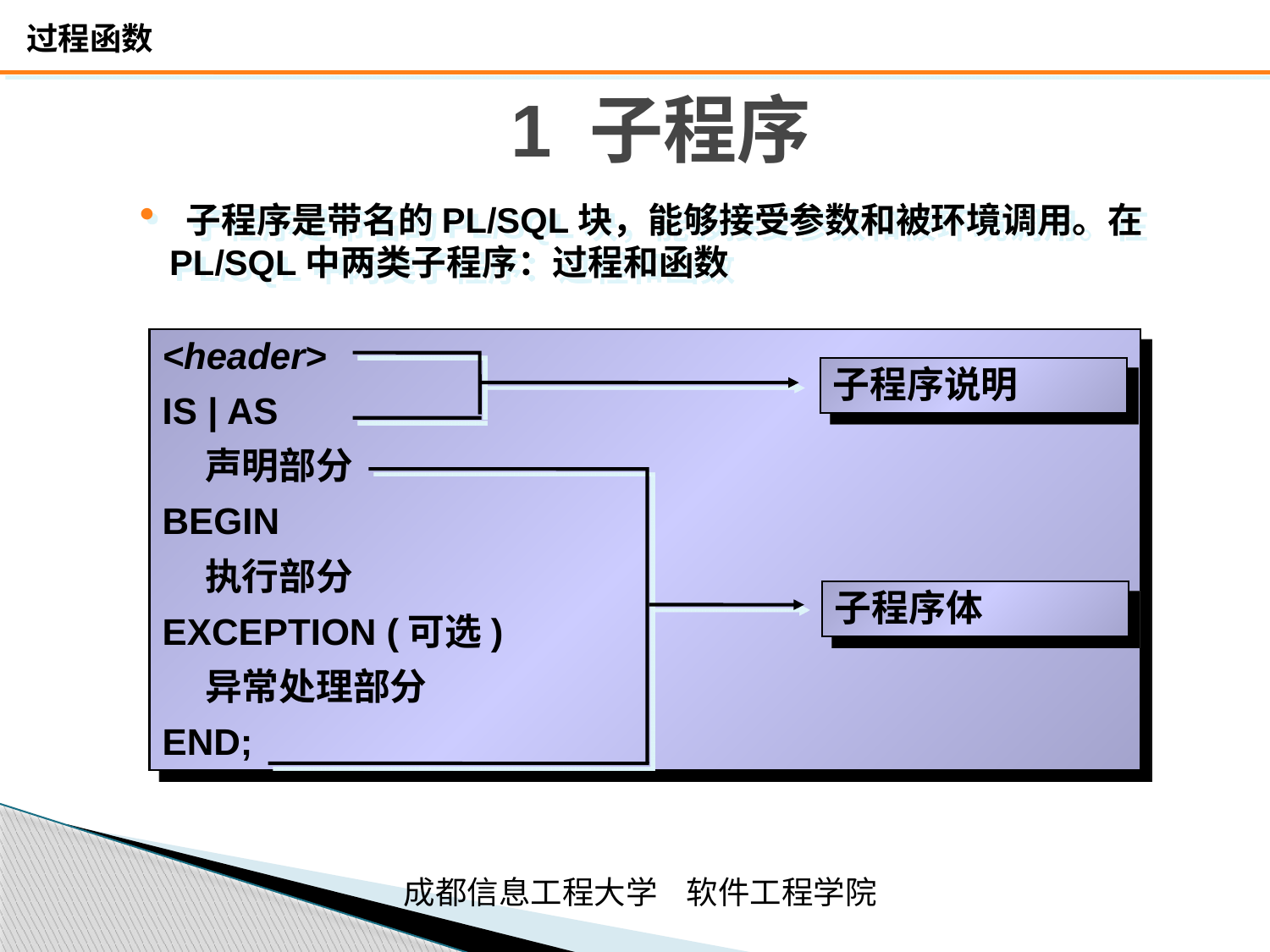

# 1 子程序
 子程序是带名的PL/SQL块，能够接受参数和被环境调用。在PL/SQL中两类子程序：过程和函数
<header>
IS | AS
    声明部分
BEGIN
    执行部分
EXCEPTION (可选)
    异常处理部分
END;

子程序说明

子程序体